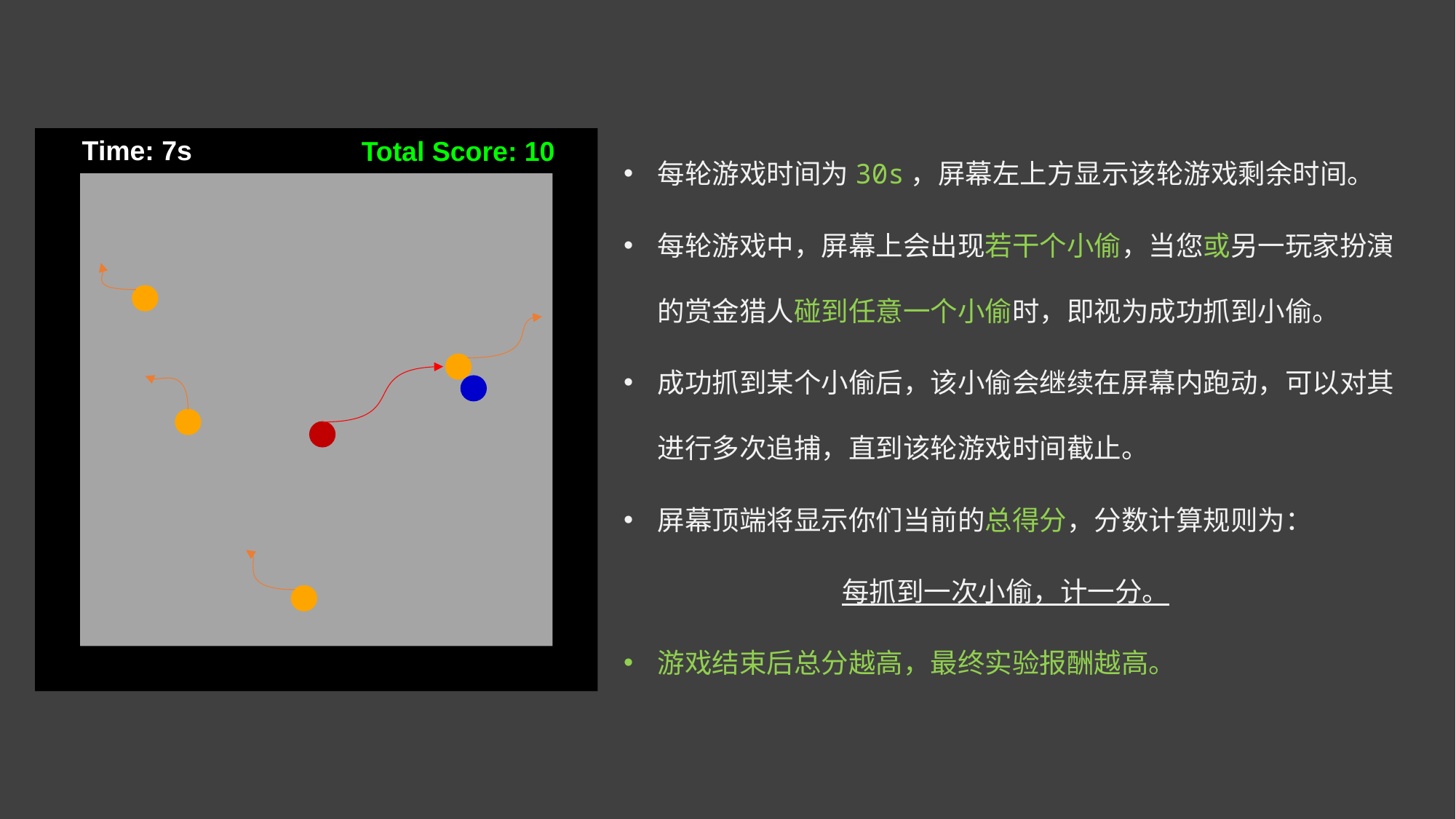

每轮游戏时间为30s，屏幕左上方显示该轮游戏剩余时间。
每轮游戏中，屏幕上会出现若干个小偷，当您或另一玩家扮演的赏金猎人碰到任意一个小偷时，即视为成功抓到小偷。
成功抓到某个小偷后，该小偷会继续在屏幕内跑动，可以对其进行多次追捕，直到该轮游戏时间截止。
屏幕顶端将显示你们当前的总得分，分数计算规则为：
		每抓到一次小偷，计一分。
游戏结束后总分越高，最终实验报酬越高。
Time: 7s

Total Score: 10